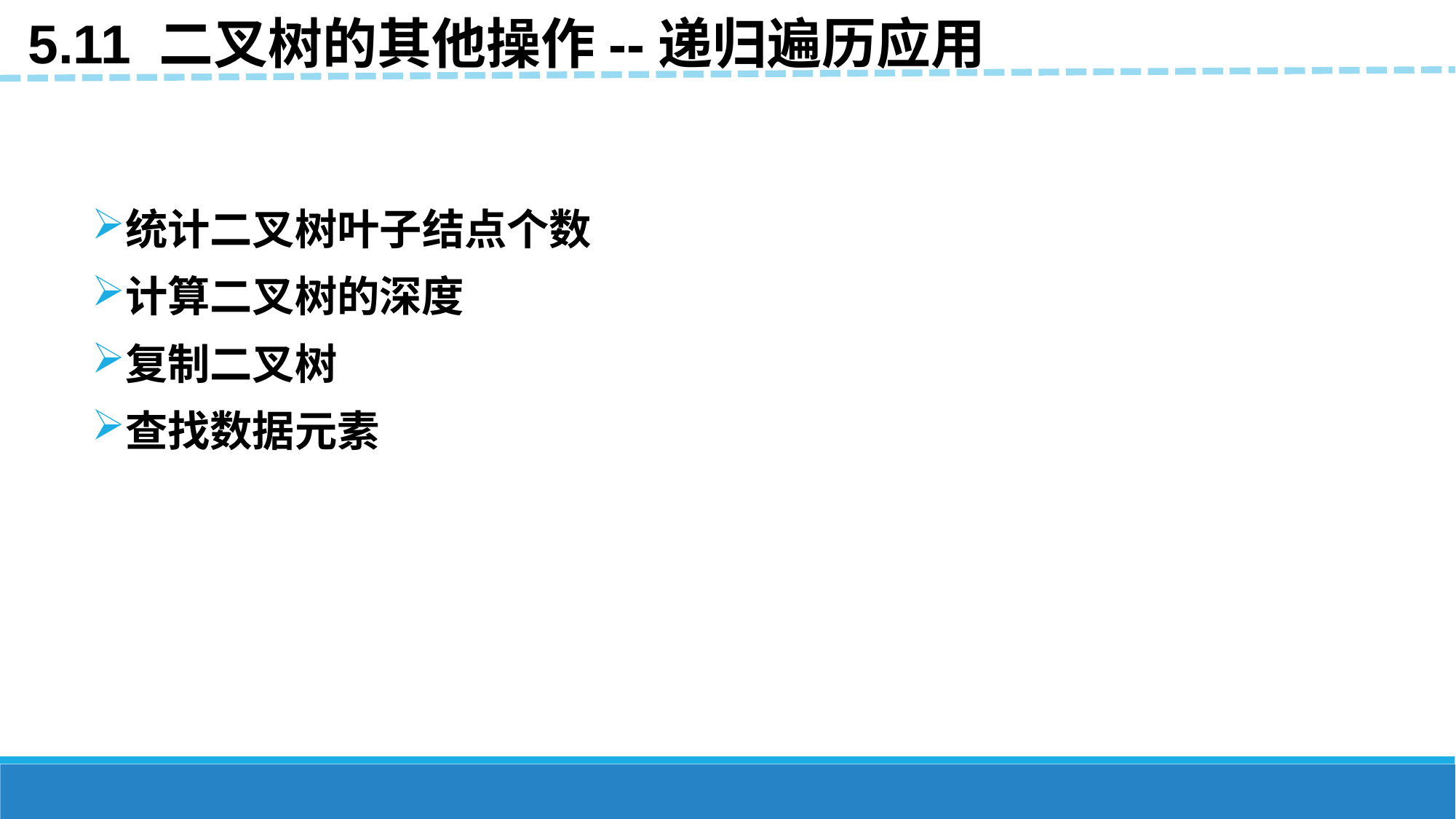

5.11 二叉树的其他操作--递归遍历应用
统计二叉树叶子结点个数
计算二叉树的深度
复制二叉树
查找数据元素